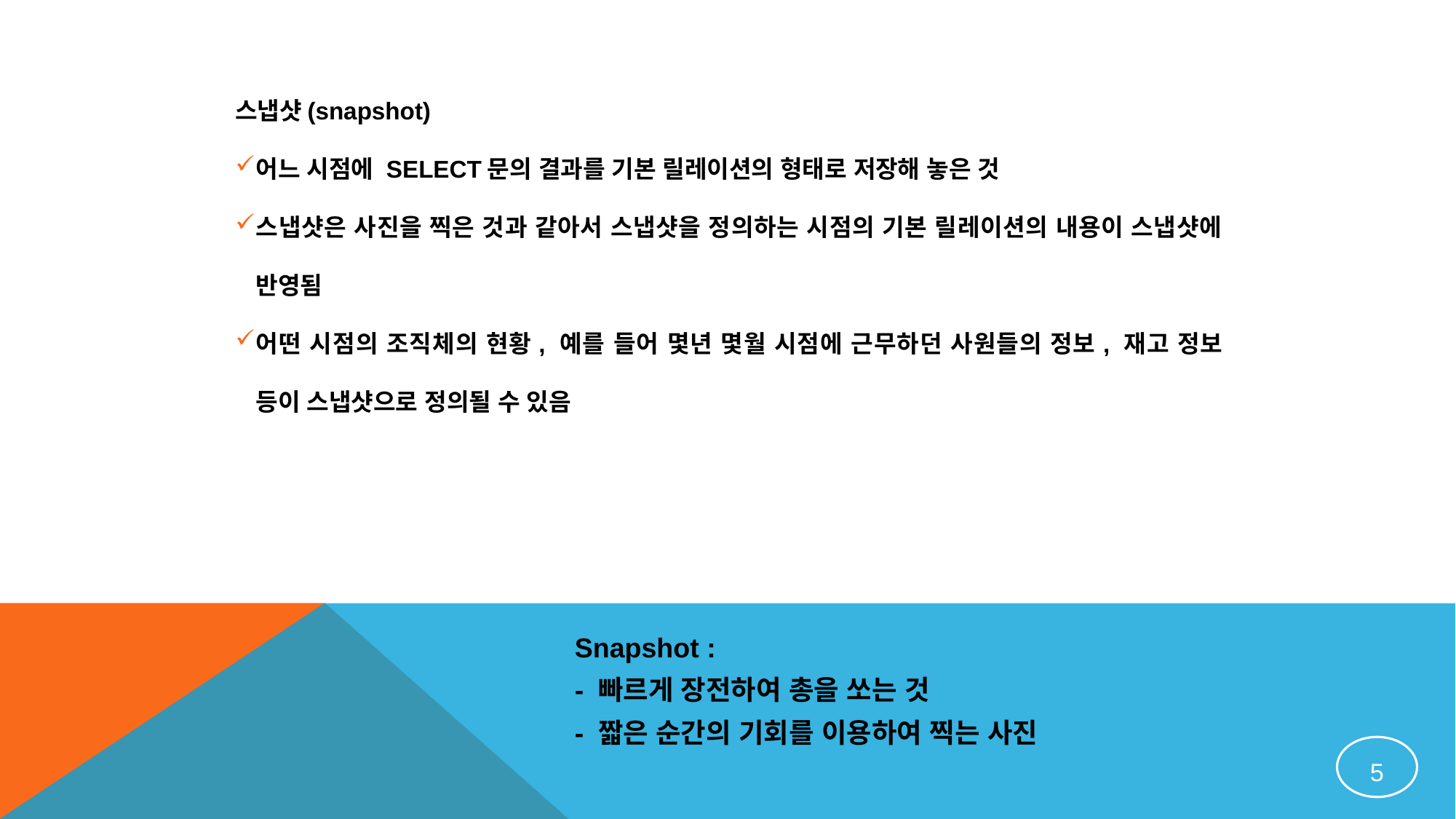

스냅샷(snapshot)
어느 시점에 SELECT문의 결과를 기본 릴레이션의 형태로 저장해 놓은 것
스냅샷은 사진을 찍은 것과 같아서 스냅샷을 정의하는 시점의 기본 릴레이션의 내용이 스냅샷에 반영됨
어떤 시점의 조직체의 현황, 예를 들어 몇년 몇월 시점에 근무하던 사원들의 정보, 재고 정보 등이 스냅샷으로 정의될 수 있음
Snapshot :
- 빠르게 장전하여 총을 쏘는 것
- 짧은 순간의 기회를 이용하여 찍는 사진
5